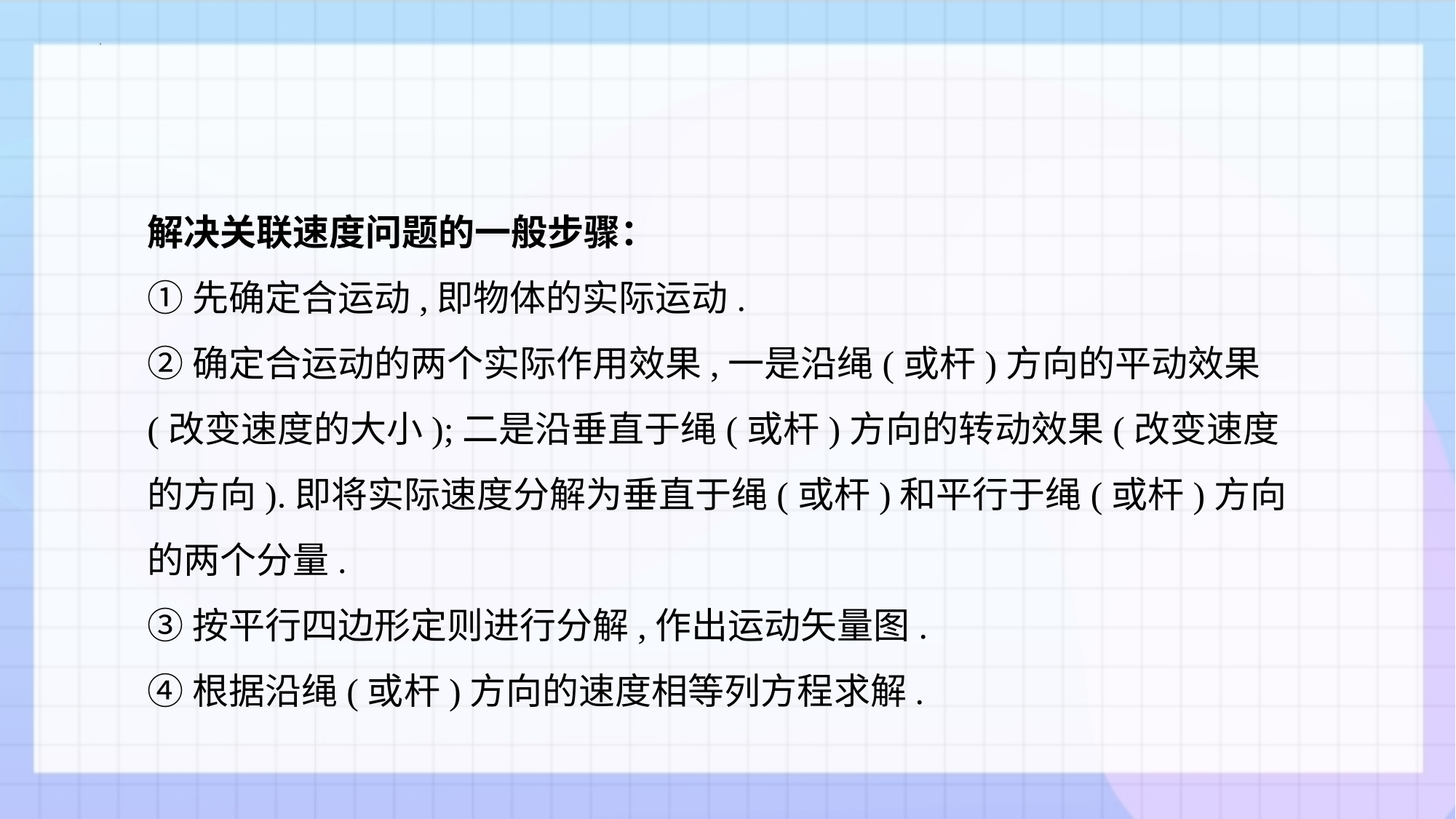

解决关联速度问题的一般步骤：
①先确定合运动,即物体的实际运动.
②确定合运动的两个实际作用效果,一是沿绳(或杆)方向的平动效果(改变速度的大小);二是沿垂直于绳(或杆)方向的转动效果(改变速度的方向).即将实际速度分解为垂直于绳(或杆)和平行于绳(或杆)方向的两个分量.
③按平行四边形定则进行分解,作出运动矢量图.
④根据沿绳(或杆)方向的速度相等列方程求解.